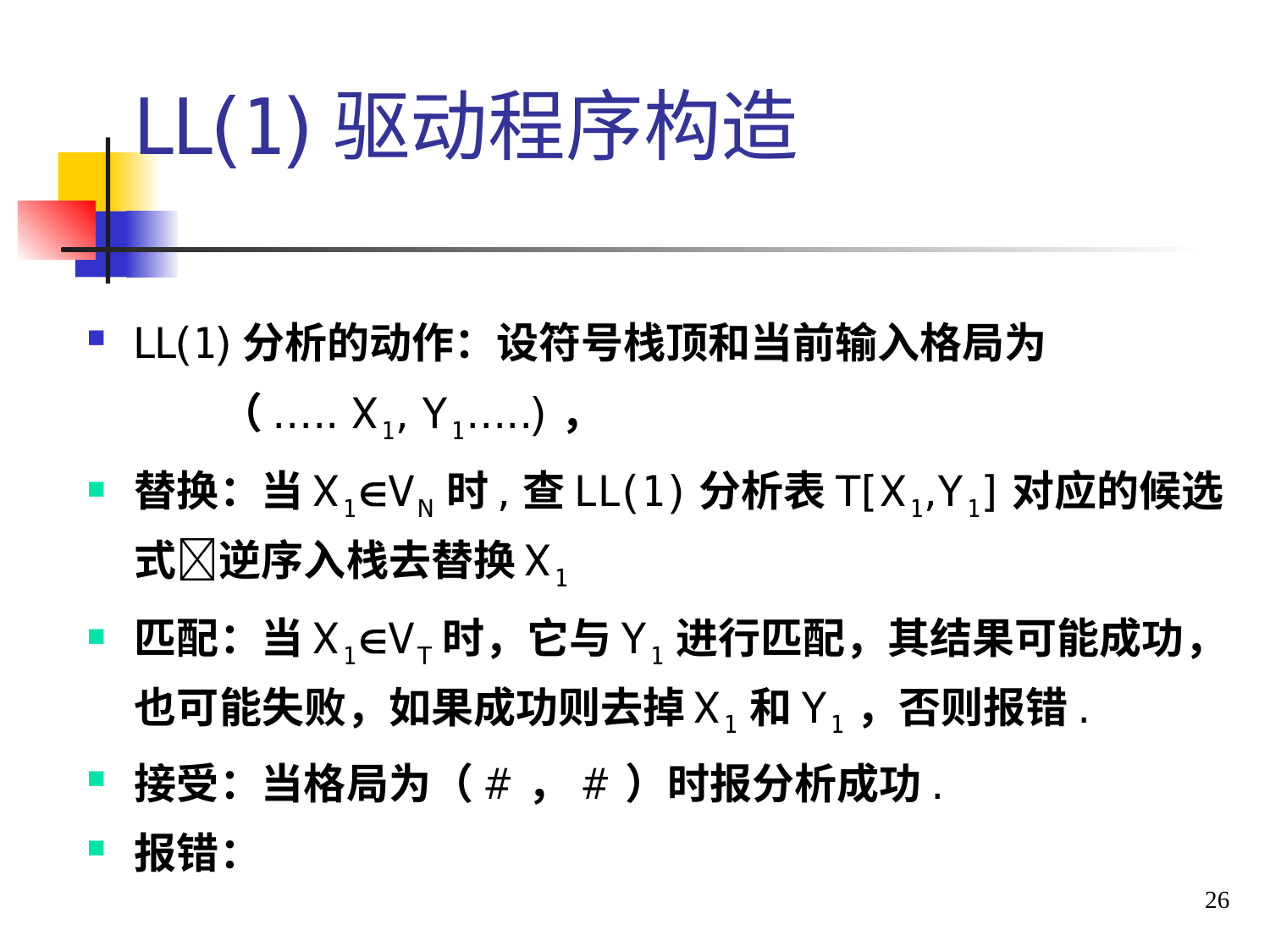

# LL(1)驱动程序构造
LL(1)分析的动作：设符号栈顶和当前输入格局为
             （..... X1, Y1.....)，
替换：当X1∈VN时,查LL(1)分析表T[X1,Y1]对应的候选式β逆序入栈去替换X1
匹配：当X1∈VT时，它与Y1进行匹配，其结果可能成功，也可能失败，如果成功则去掉X1和Y1，否则报错.
接受：当格局为（#，#）时报分析成功.
报错：
26